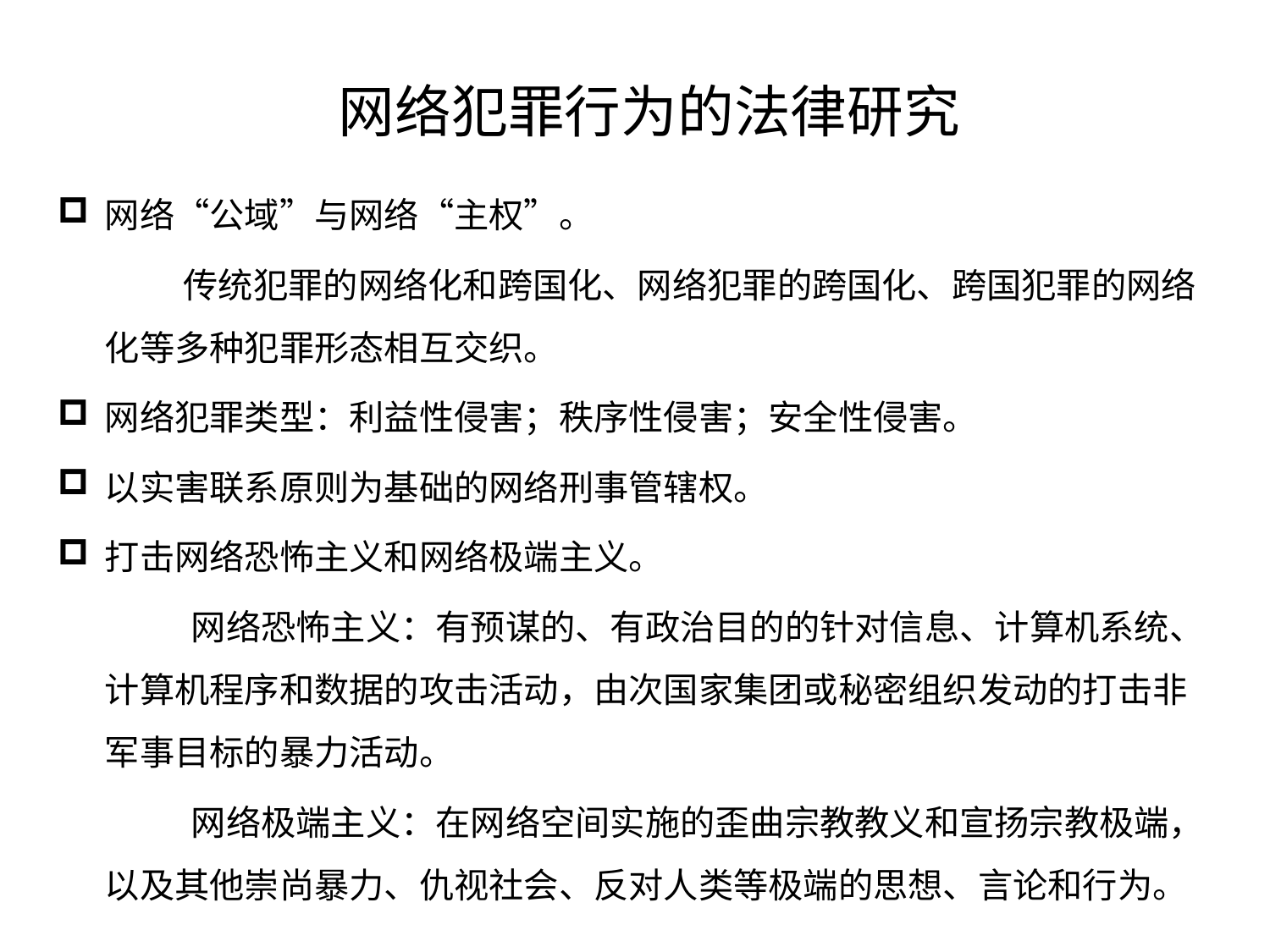

网络犯罪行为的法律研究
网络“公域”与网络“主权”。
               传统犯罪的网络化和跨国化、网络犯罪的跨国化、跨国犯罪的网络化等多种犯罪形态相互交织。
网络犯罪类型：利益性侵害；秩序性侵害；安全性侵害。
以实害联系原则为基础的网络刑事管辖权。
打击网络恐怖主义和网络极端主义。
                网络恐怖主义：有预谋的、有政治目的的针对信息、计算机系统、计算机程序和数据的攻击活动，由次国家集团或秘密组织发动的打击非军事目标的暴力活动。
                网络极端主义：在网络空间实施的歪曲宗教教义和宣扬宗教极端，以及其他崇尚暴力、仇视社会、反对人类等极端的思想、言论和行为。